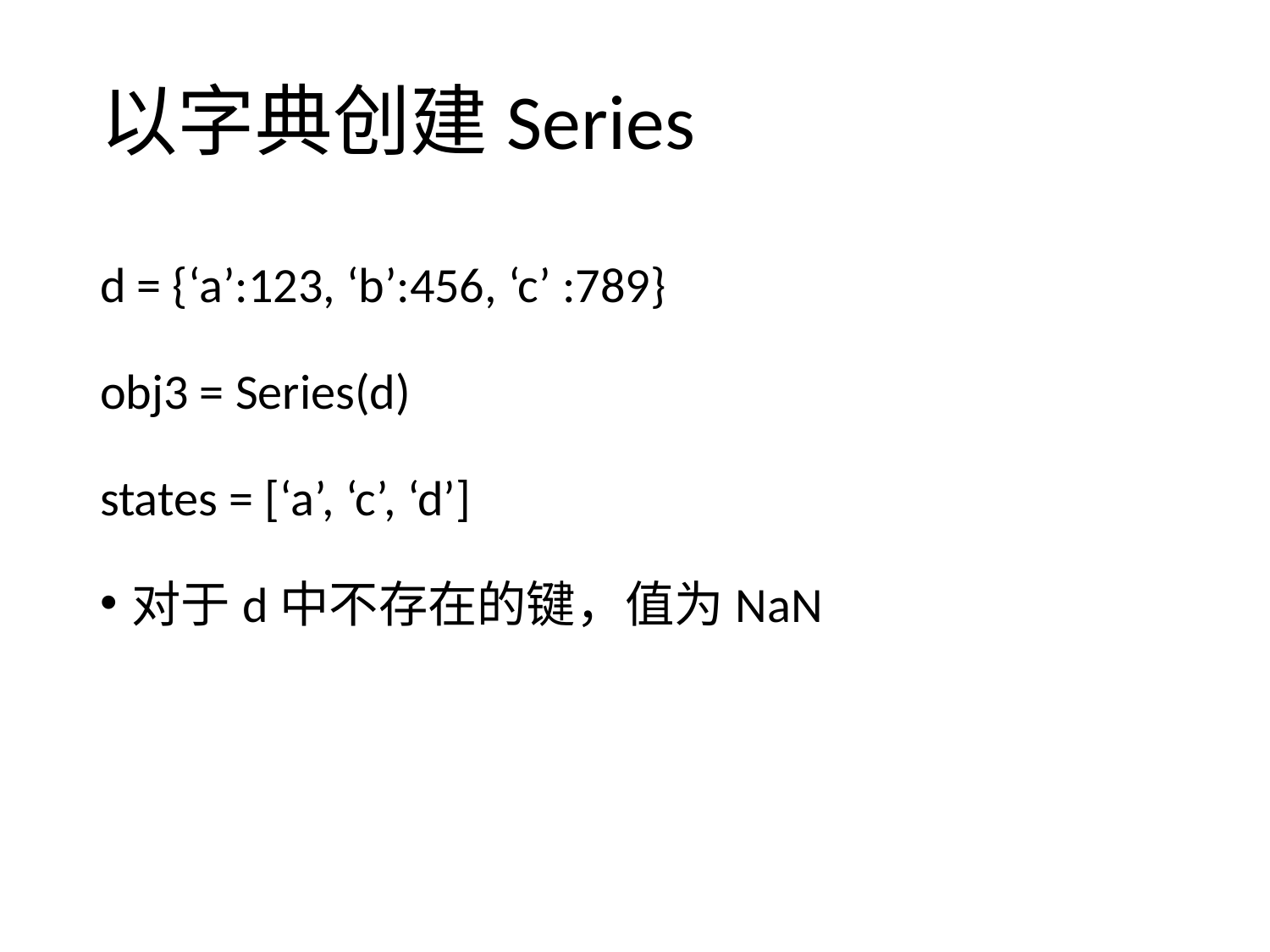

# 以字典创建Series
d = {‘a’:123, ‘b’:456, ‘c’ :789}
obj3 = Series(d)
states = [‘a’, ‘c’, ‘d’]
对于d中不存在的键，值为NaN